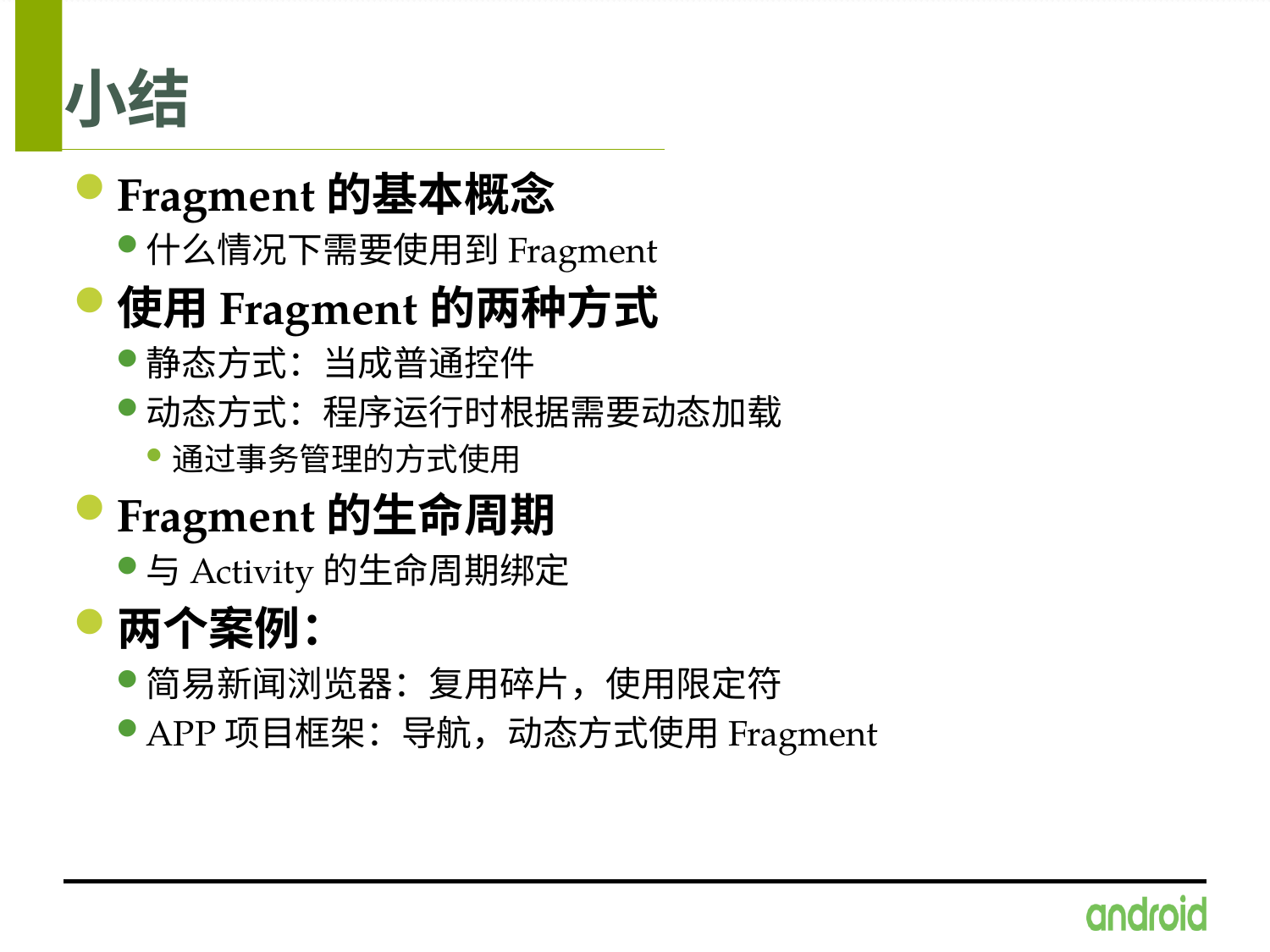

# 小结
Fragment的基本概念
什么情况下需要使用到Fragment
使用Fragment的两种方式
静态方式：当成普通控件
动态方式：程序运行时根据需要动态加载
通过事务管理的方式使用
Fragment的生命周期
与Activity的生命周期绑定
两个案例：
简易新闻浏览器：复用碎片，使用限定符
APP项目框架：导航，动态方式使用Fragment